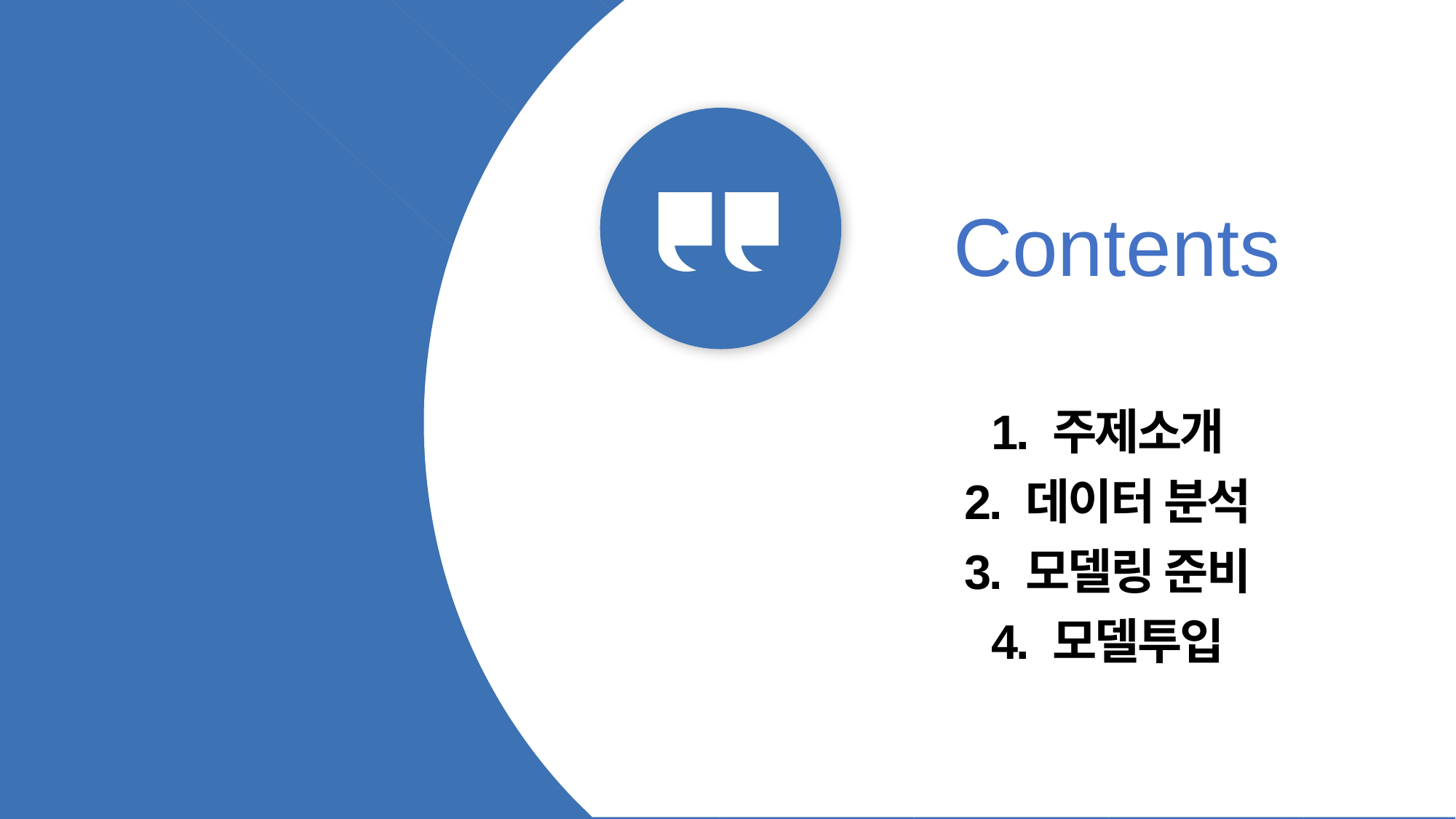

Contents

1. 주제소개
2. 데이터 분석
3. 모델링 준비
4. 모델투입